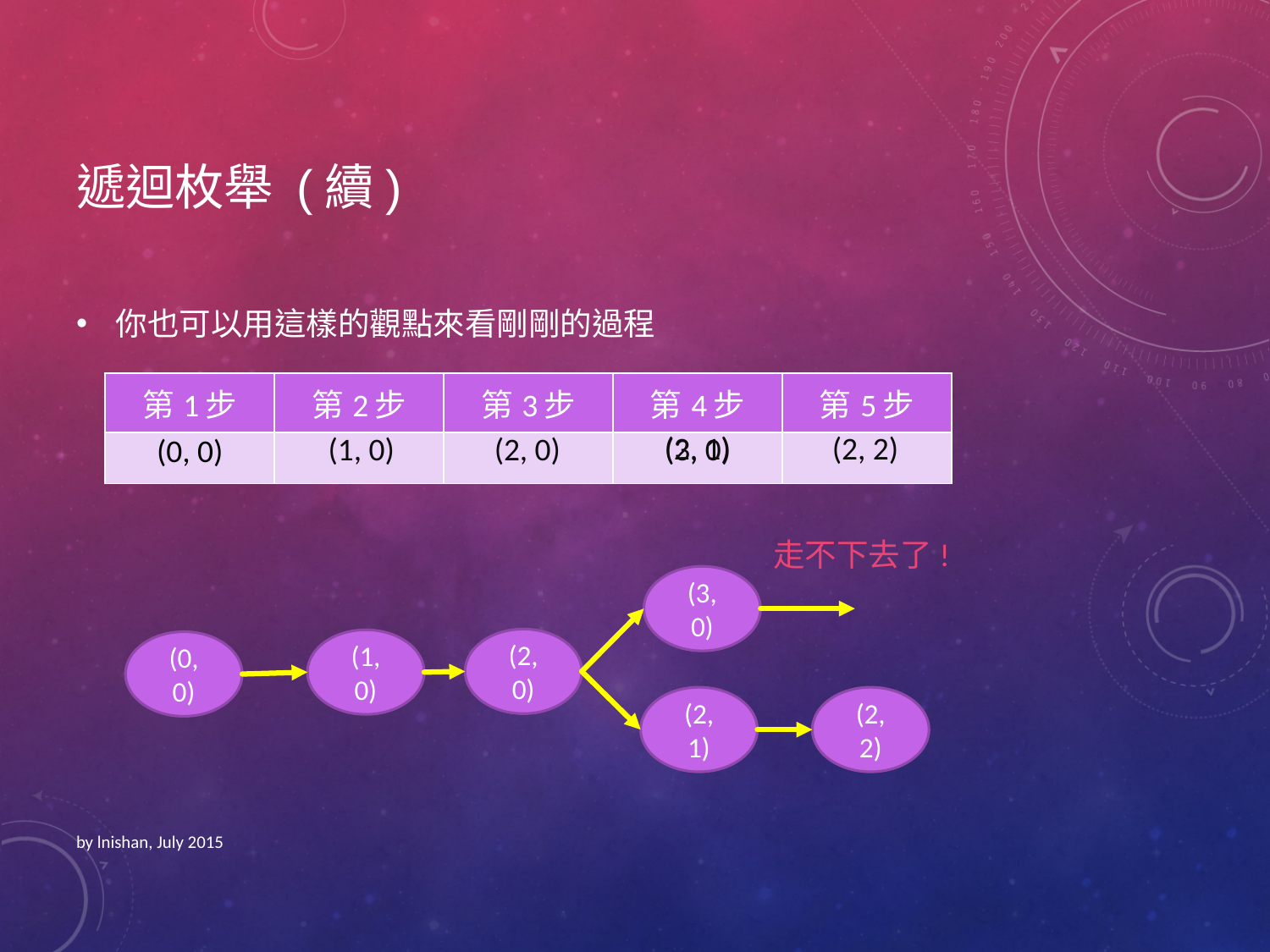

# 遞迴枚舉 (續)
你也可以用這樣的觀點來看剛剛的過程
| 第1步 | 第2步 | 第3步 | 第4步 | 第5步 |
| --- | --- | --- | --- | --- |
| (0, 0) |  |  |  |  |
(2, 1)
(2, 2)
(1, 0)
(2, 0)
(3, 0)
走不下去了!
(3, 0)
(2, 0)
(1, 0)
(0, 0)
(2, 2)
(2, 1)
by lnishan, July 2015